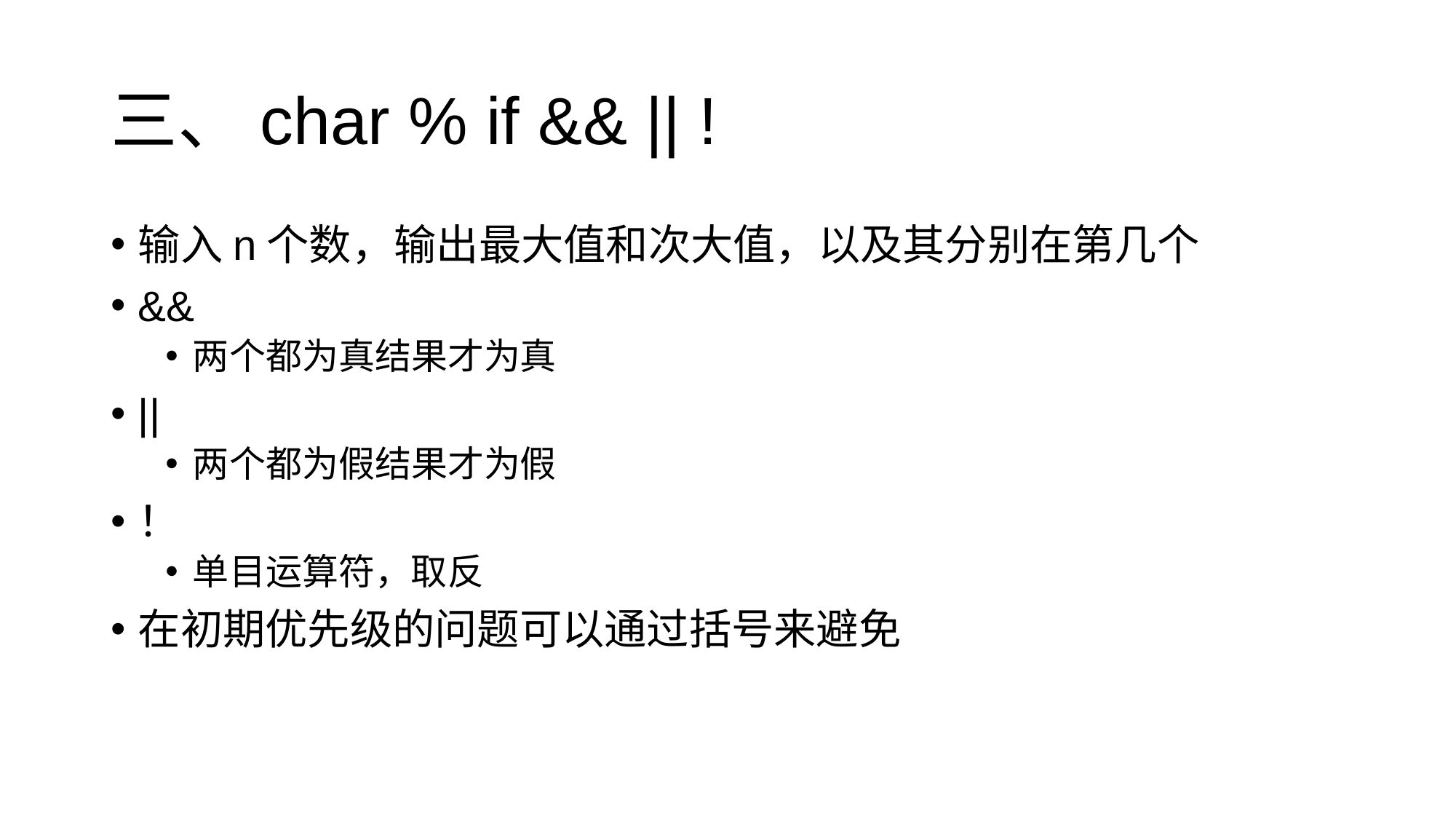

# 三、char % if && || !
输入n个数，输出最大值和次大值，以及其分别在第几个
&&
两个都为真结果才为真
||
两个都为假结果才为假
！
单目运算符，取反
在初期优先级的问题可以通过括号来避免